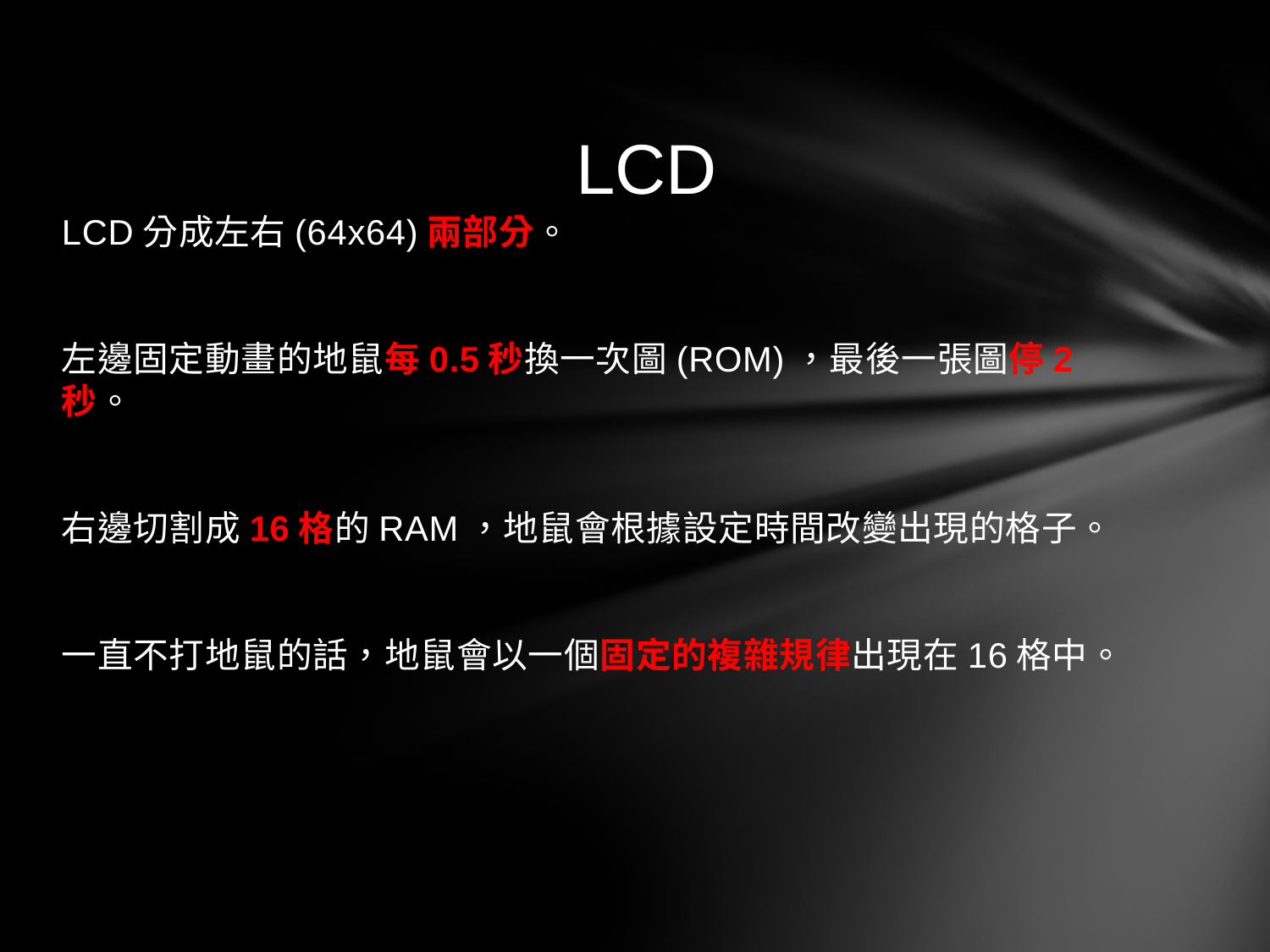

# LCD
LCD分成左右(64x64)兩部分。

左邊固定動畫的地鼠每0.5秒換一次圖(ROM)，最後一張圖停2秒。

右邊切割成16格的RAM，地鼠會根據設定時間改變出現的格子。

一直不打地鼠的話，地鼠會以一個固定的複雜規律出現在16格中。